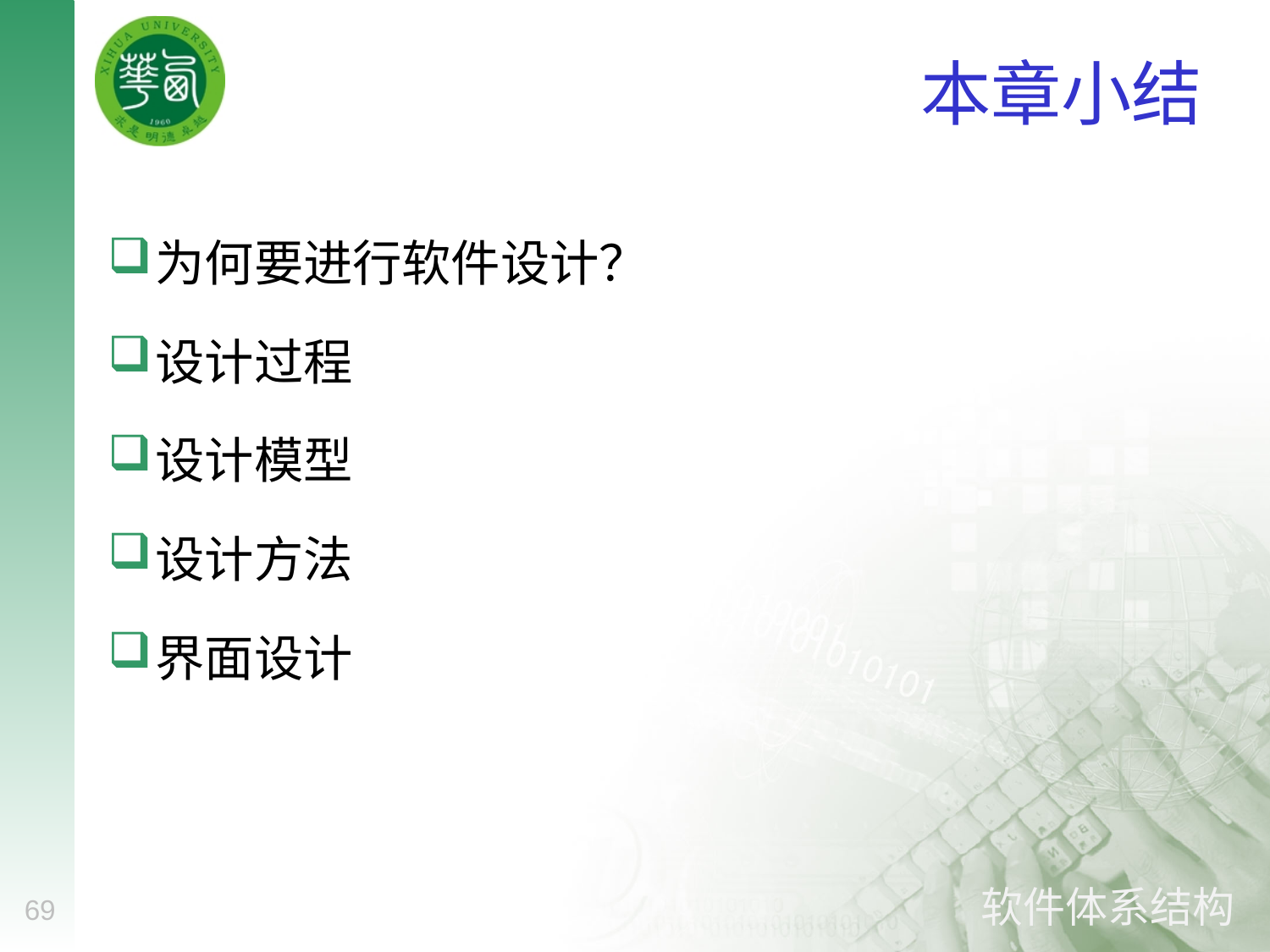

# 本章小结
为何要进行软件设计？
设计过程
设计模型
设计方法
界面设计

69